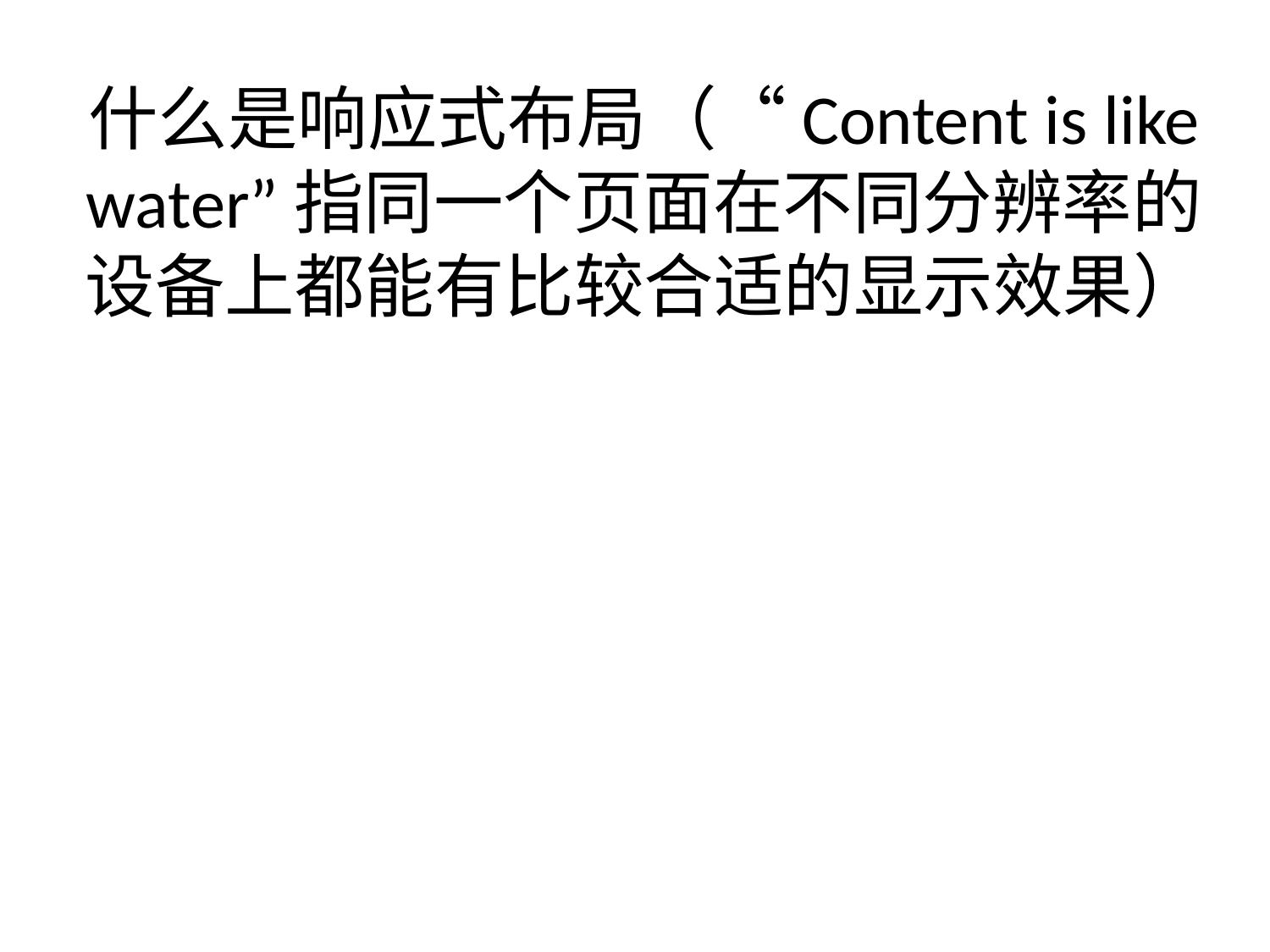

# 什么是响应式布局（“Content is like water”指同一个页面在不同分辨率的设备上都能有比较合适的显示效果）